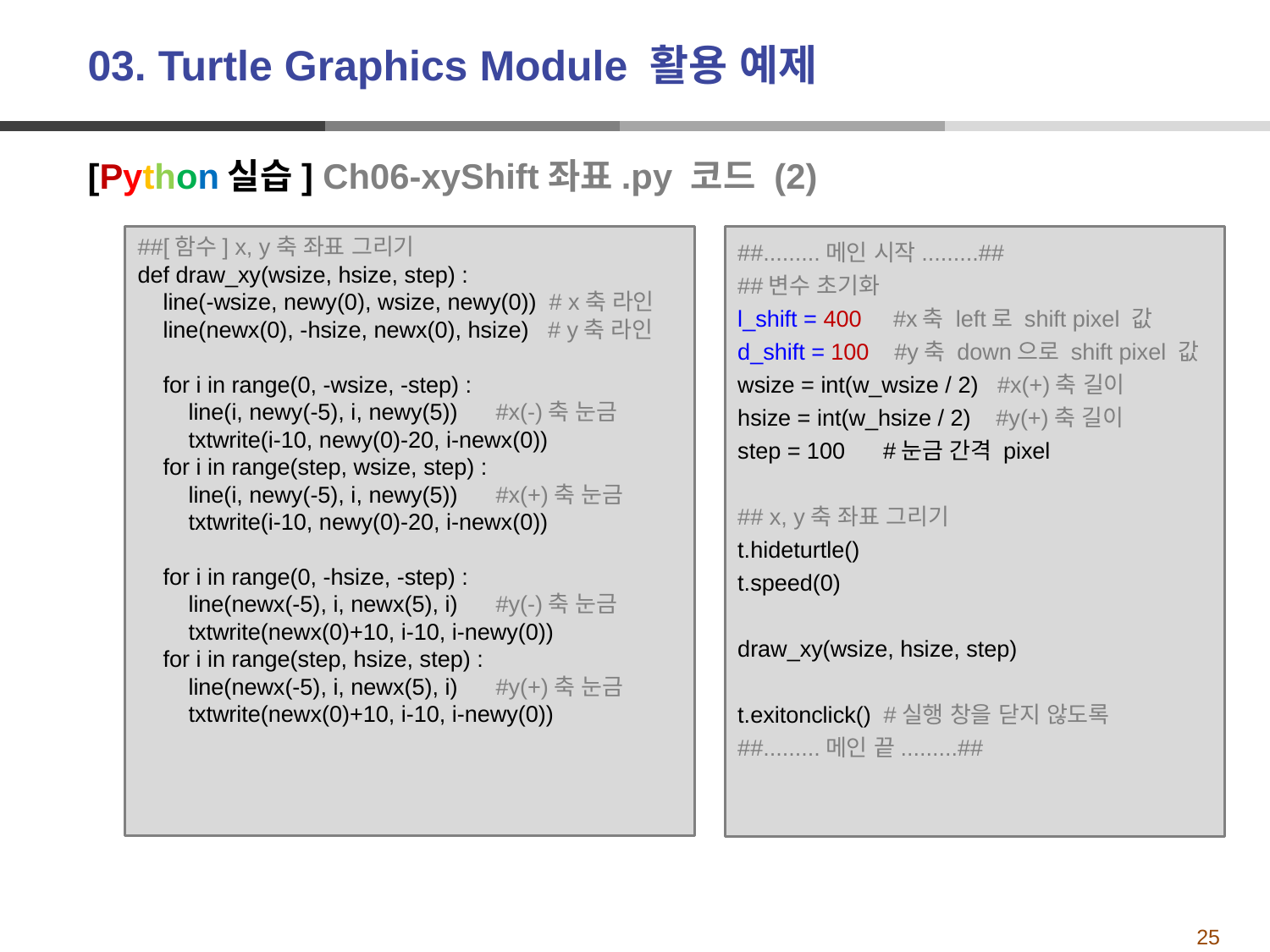

# 03. Turtle Graphics Module 활용 예제
[Python실습] Ch06-xyShift좌표.py 코드 (2)
##[함수] x, y축 좌표 그리기
def draw_xy(wsize, hsize, step) :
    line(-wsize, newy(0), wsize, newy(0))  # x축 라인
    line(newx(0), -hsize, newx(0), hsize)   # y축 라인

    for i in range(0, -wsize, -step) :
        line(i, newy(-5), i, newy(5))      #x(-)축 눈금
        txtwrite(i-10, newy(0)-20, i-newx(0))
    for i in range(step, wsize, step) :
        line(i, newy(-5), i, newy(5))      #x(+)축 눈금
        txtwrite(i-10, newy(0)-20, i-newx(0))

    for i in range(0, -hsize, -step) :
        line(newx(-5), i, newx(5), i)      #y(-)축 눈금
        txtwrite(newx(0)+10, i-10, i-newy(0))
    for i in range(step, hsize, step) :
        line(newx(-5), i, newx(5), i)      #y(+)축 눈금
        txtwrite(newx(0)+10, i-10, i-newy(0))
##.........메인 시작.........##
##변수 초기화
l_shift = 400     #x축 left로 shift pixel 값
d_shift = 100    #y축 down으로 shift pixel 값
wsize = int(w_wsize / 2)   #x(+)축 길이
hsize = int(w_hsize / 2)    #y(+)축 길이
step = 100      #눈금 간격 pixel

## x, y축 좌표 그리기
t.hideturtle()
t.speed(0)

draw_xy(wsize, hsize, step)

t.exitonclick()  #실행 창을 닫지 않도록
##.........메인 끝.........##